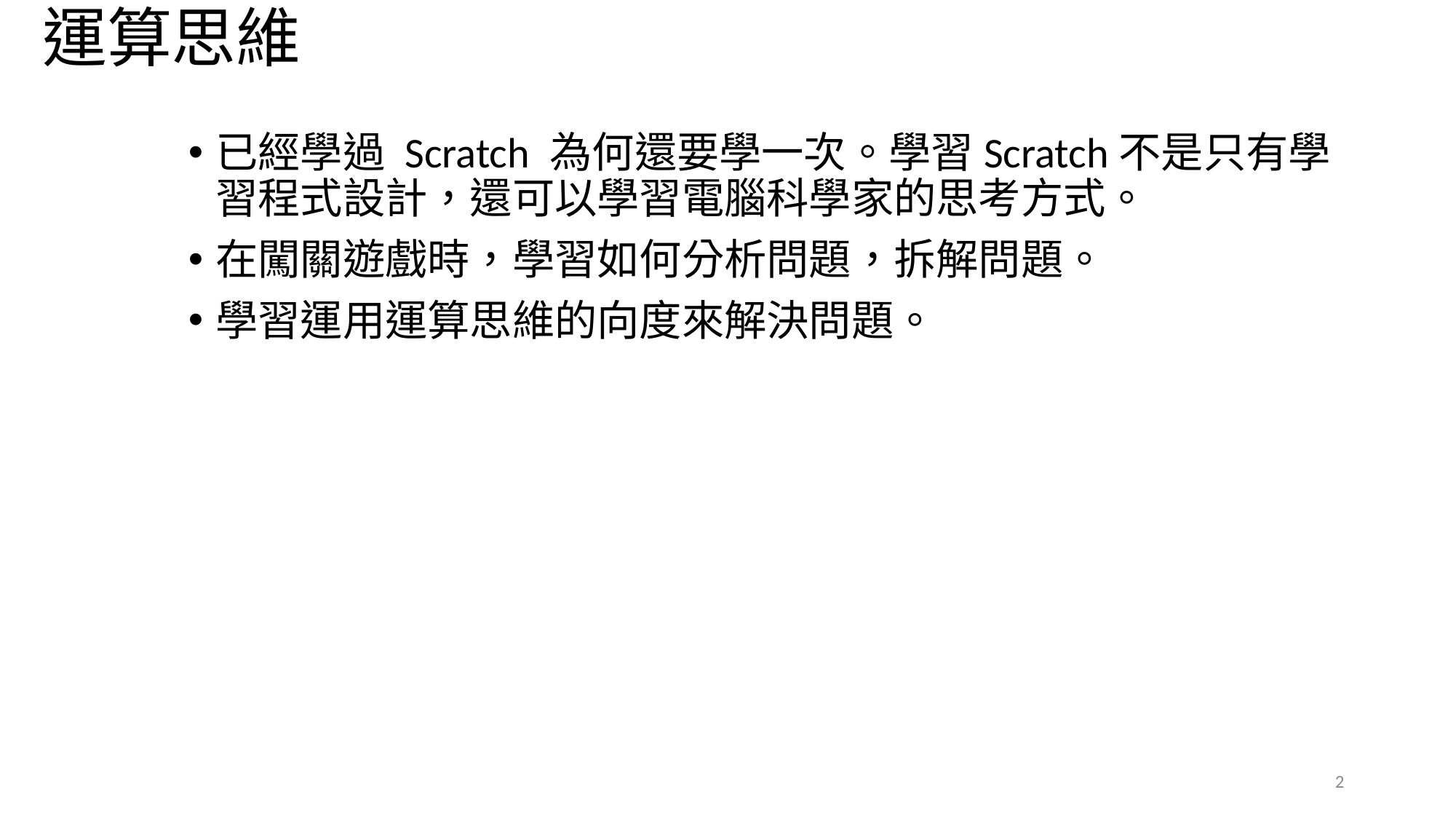

# 運算思維
已經學過 Scratch 為何還要學一次。學習Scratch不是只有學習程式設計，還可以學習電腦科學家的思考方式。
在闖關遊戲時，學習如何分析問題，拆解問題。
學習運用運算思維的向度來解決問題。
2